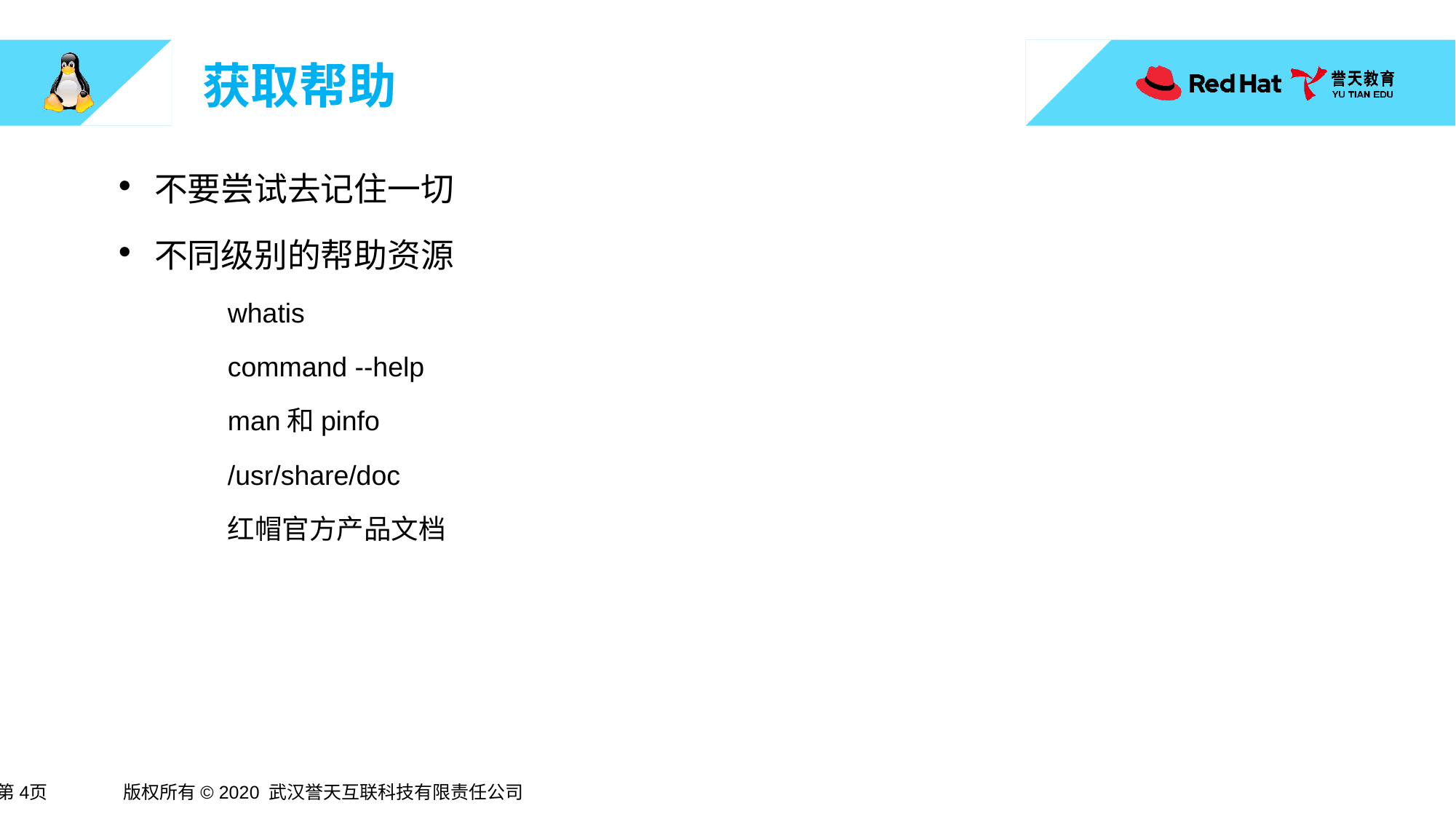

# 获取帮助
不要尝试去记住一切
不同级别的帮助资源
	whatis
	command --help
	man和pinfo
	/usr/share/doc
	红帽官方产品文档
4